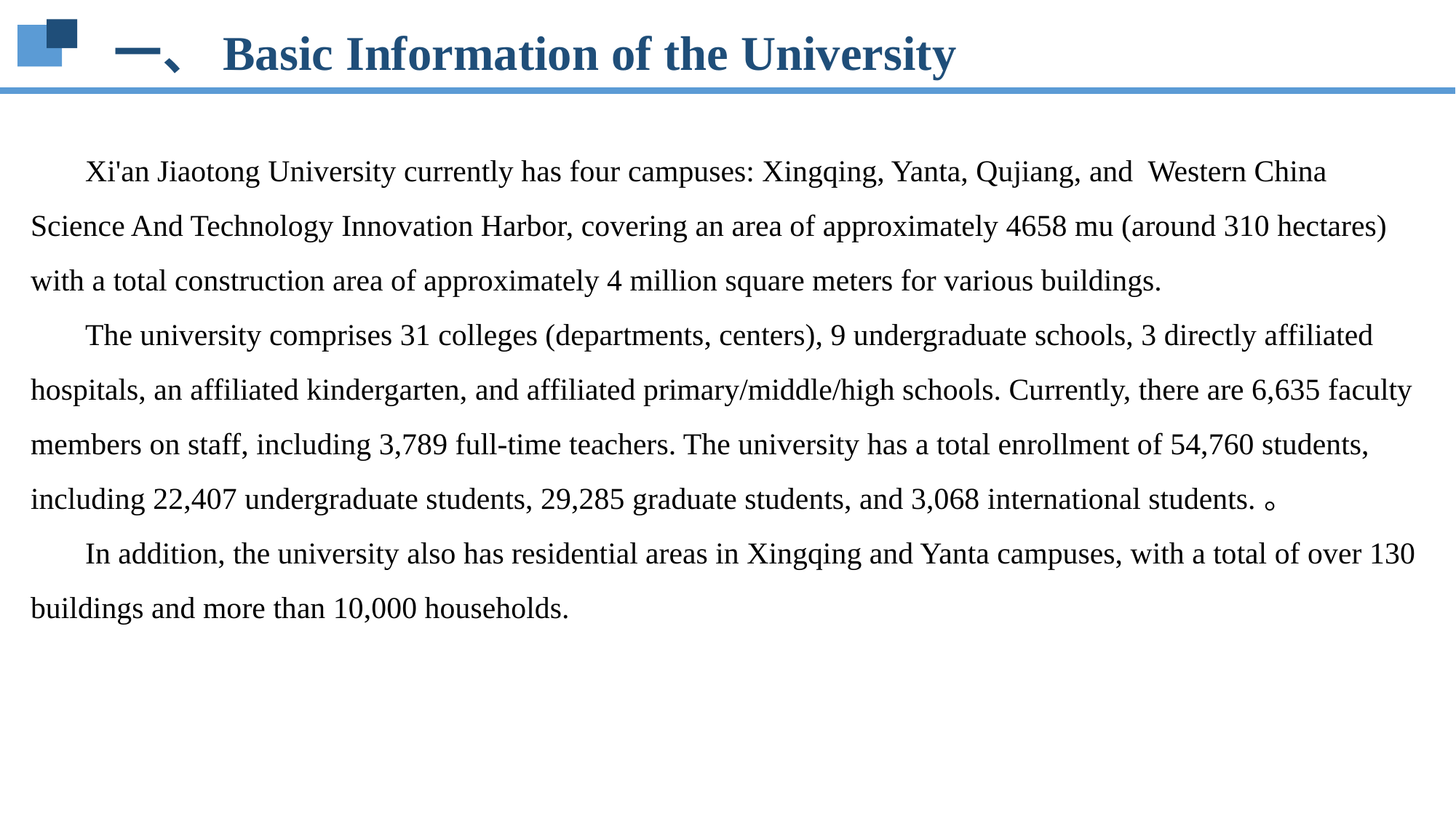

一、Basic Information of the University

Xi'an Jiaotong University currently has four campuses: Xingqing, Yanta, Qujiang, and  Western China Science And Technology Innovation Harbor, covering an area of approximately 4658 mu (around 310 hectares) with a total construction area of approximately 4 million square meters for various buildings.
The university comprises 31 colleges (departments, centers), 9 undergraduate schools, 3 directly affiliated hospitals, an affiliated kindergarten, and affiliated primary/middle/high schools. Currently, there are 6,635 faculty members on staff, including 3,789 full-time teachers. The university has a total enrollment of 54,760 students, including 22,407 undergraduate students, 29,285 graduate students, and 3,068 international students.。
In addition, the university also has residential areas in Xingqing and Yanta campuses, with a total of over 130 buildings and more than 10,000 households.